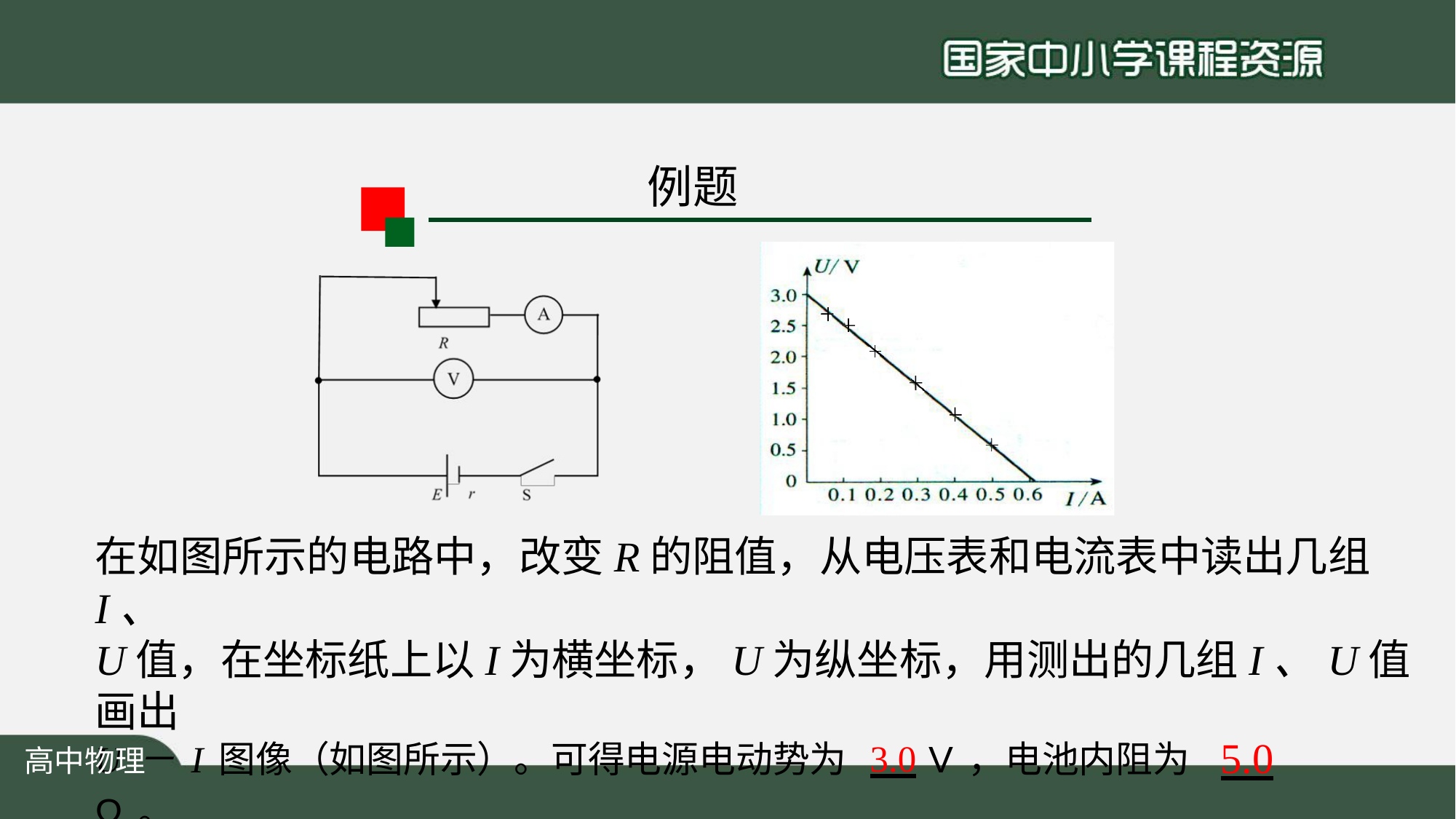

例题

在如图所示的电路中，改变R的阻值，从电压表和电流表中读出几组I、
U值，在坐标纸上以I为横坐标，U为纵坐标，用测出的几组I、U值画出
U－I图像（如图所示）。可得电源电动势为 3.0 V，电池内阻为 5.0	Ω。
（保留两位有效数字）
高中物理